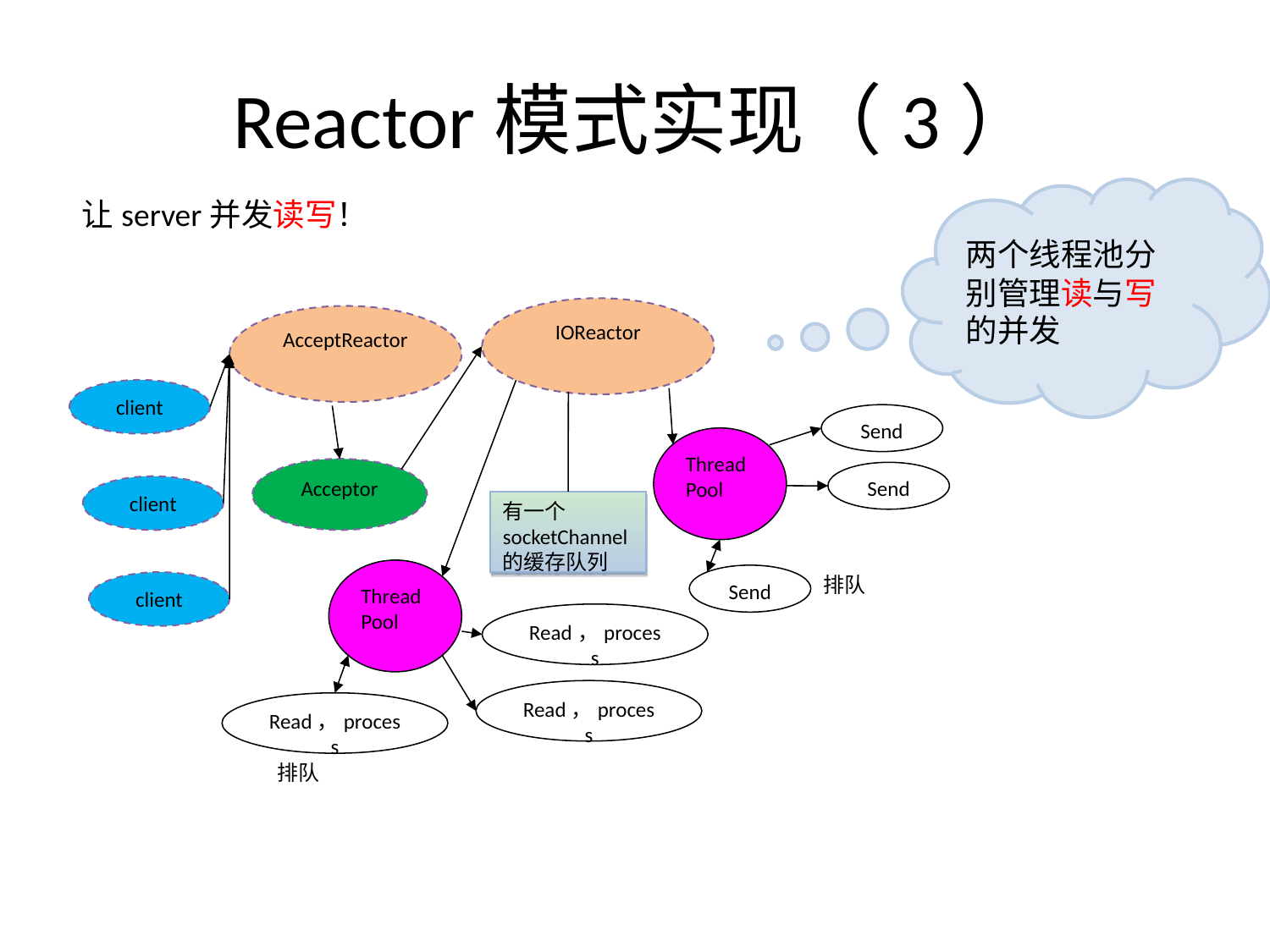

# Reactor模式实现（3）
两个线程池分别管理读与写的并发
让server并发读写！

IOReactor
AcceptReactor

client

Send

ThreadPool

Acceptor
Send
client

有一个socketChannel的缓存队列

ThreadPool
Send
排队
client
Read，process

Read，process
Read，process
排队